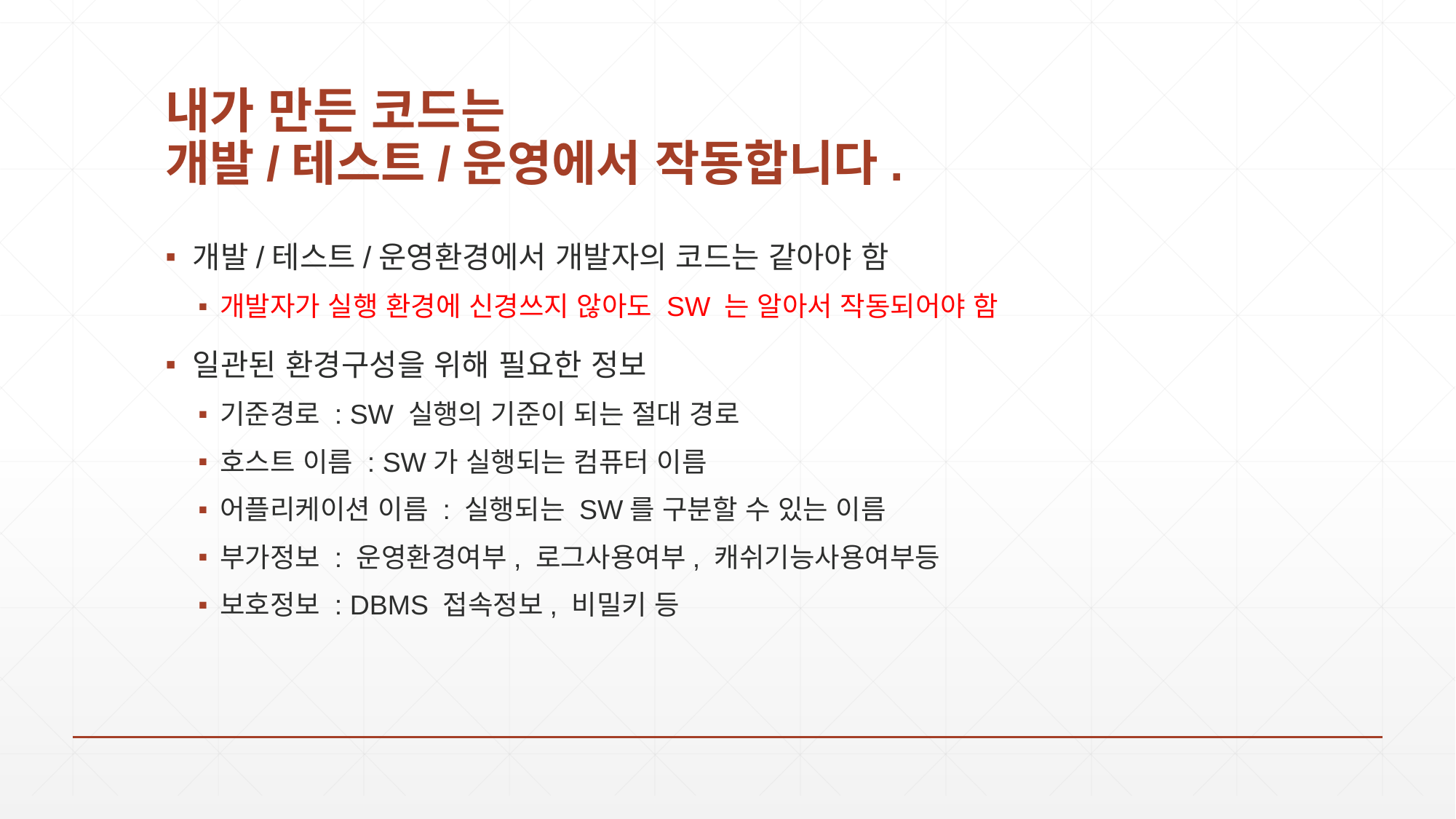

# 내가 만든 코드는 개발/테스트/운영에서 작동합니다.
개발/테스트/운영환경에서 개발자의 코드는 같아야 함
개발자가 실행 환경에 신경쓰지 않아도 SW 는 알아서 작동되어야 함
일관된 환경구성을 위해 필요한 정보
기준경로 : SW 실행의 기준이 되는 절대 경로
호스트 이름 : SW가 실행되는 컴퓨터 이름
어플리케이션 이름 : 실행되는 SW를 구분할 수 있는 이름
부가정보 : 운영환경여부, 로그사용여부, 캐쉬기능사용여부등
보호정보 : DBMS 접속정보, 비밀키 등